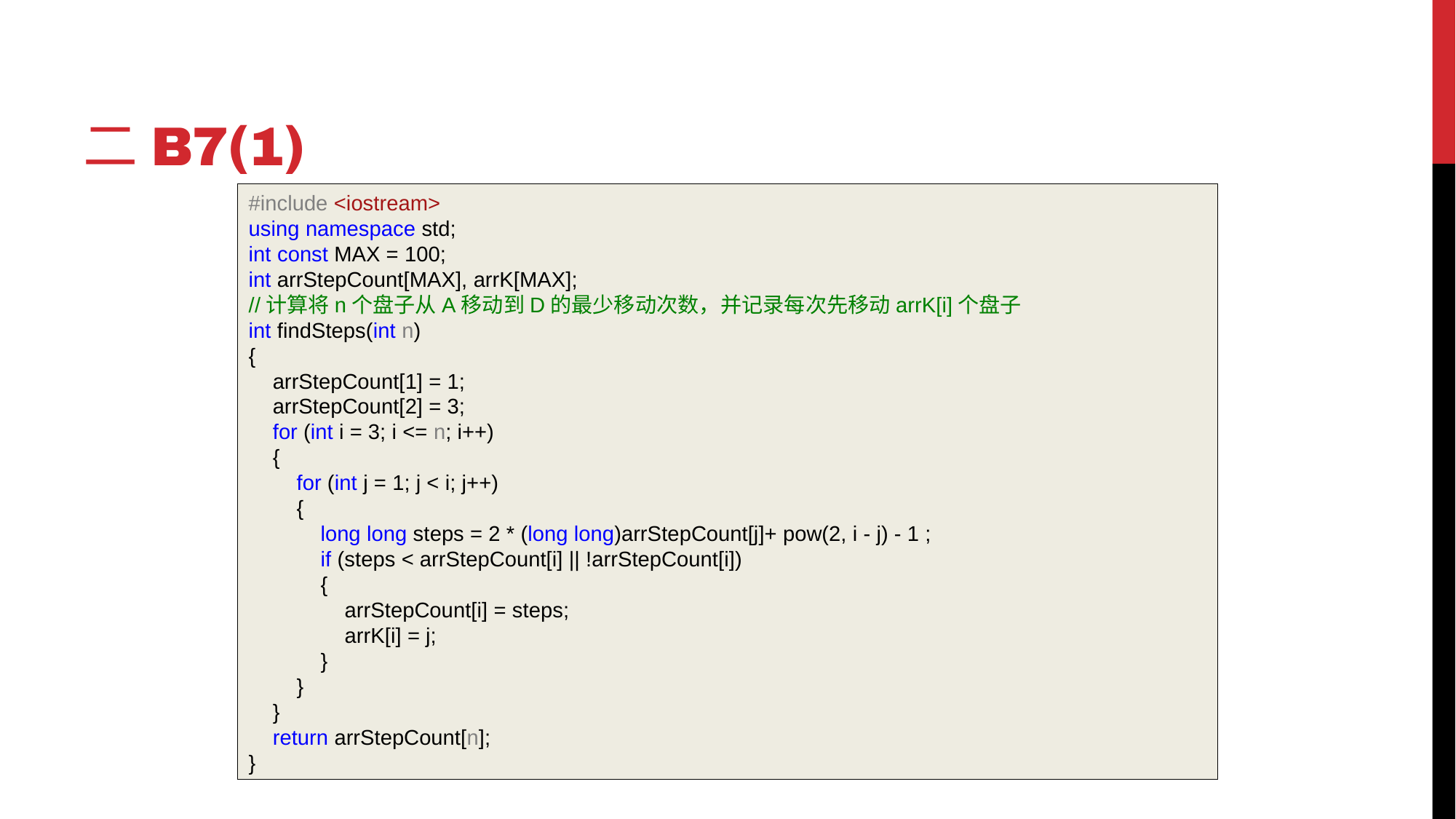

# 二b7(1)
#include <iostream>
using namespace std;
int const MAX = 100;
int arrStepCount[MAX], arrK[MAX];
//计算将n个盘子从A移动到D的最少移动次数，并记录每次先移动arrK[i]个盘子
int findSteps(int n)
{
    arrStepCount[1] = 1;
    arrStepCount[2] = 3;
    for (int i = 3; i <= n; i++)
    {
        for (int j = 1; j < i; j++)
        {
            long long steps = 2 * (long long)arrStepCount[j]+ pow(2, i - j) - 1 ;
            if (steps < arrStepCount[i] || !arrStepCount[i])
            {
                arrStepCount[i] = steps;
                arrK[i] = j;
            }
        }
    }
    return arrStepCount[n];
}